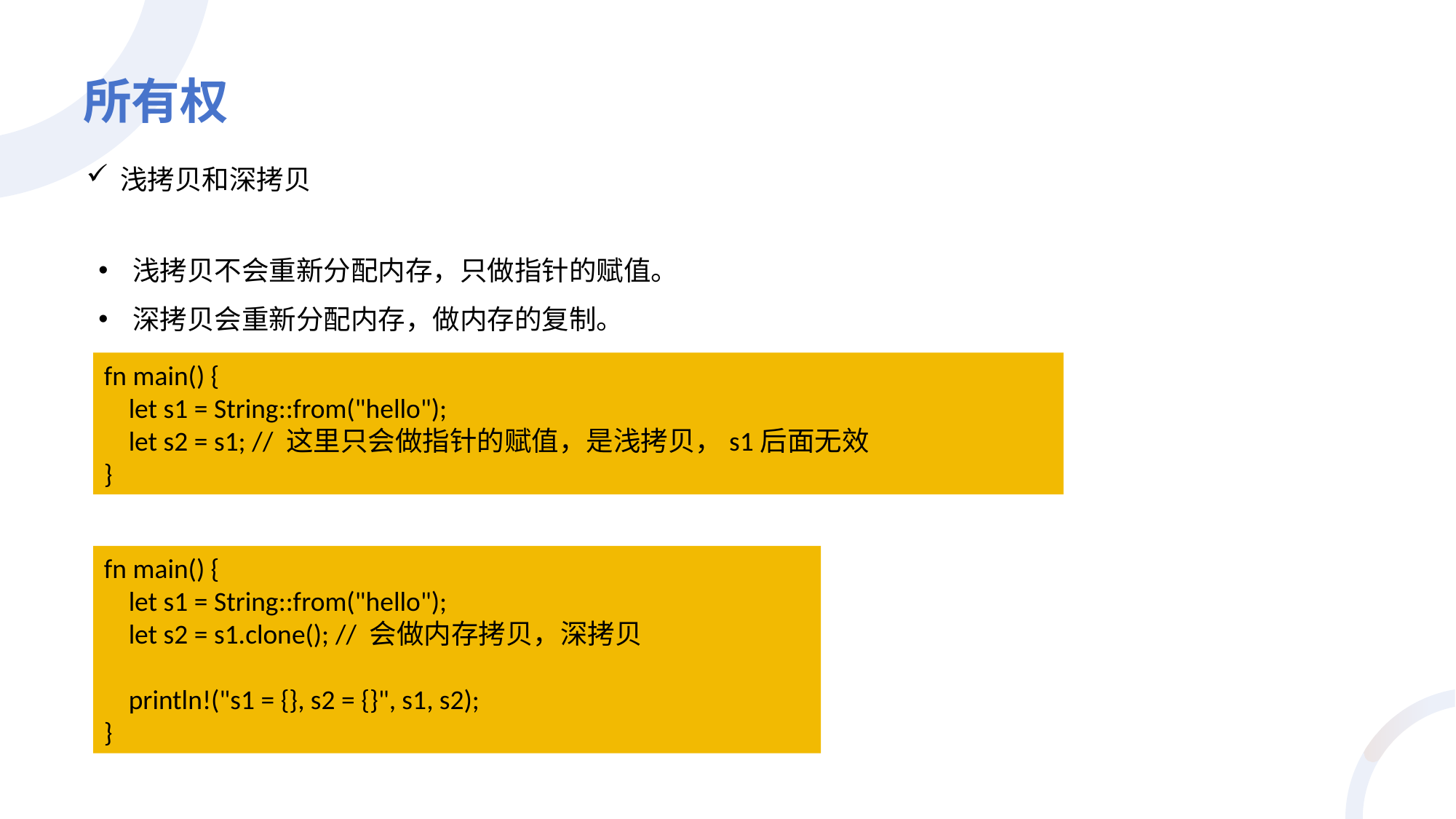

# 所有权
浅拷贝和深拷贝
浅拷贝不会重新分配内存，只做指针的赋值。
深拷贝会重新分配内存，做内存的复制。

fn main() {
    let s1 = String::from("hello");
    let s2 = s1; // 这里只会做指针的赋值，是浅拷贝，s1后面无效
}
fn main() {
    let s1 = String::from("hello");
    let s2 = s1.clone(); // 会做内存拷贝，深拷贝

    println!("s1 = {}, s2 = {}", s1, s2);
}